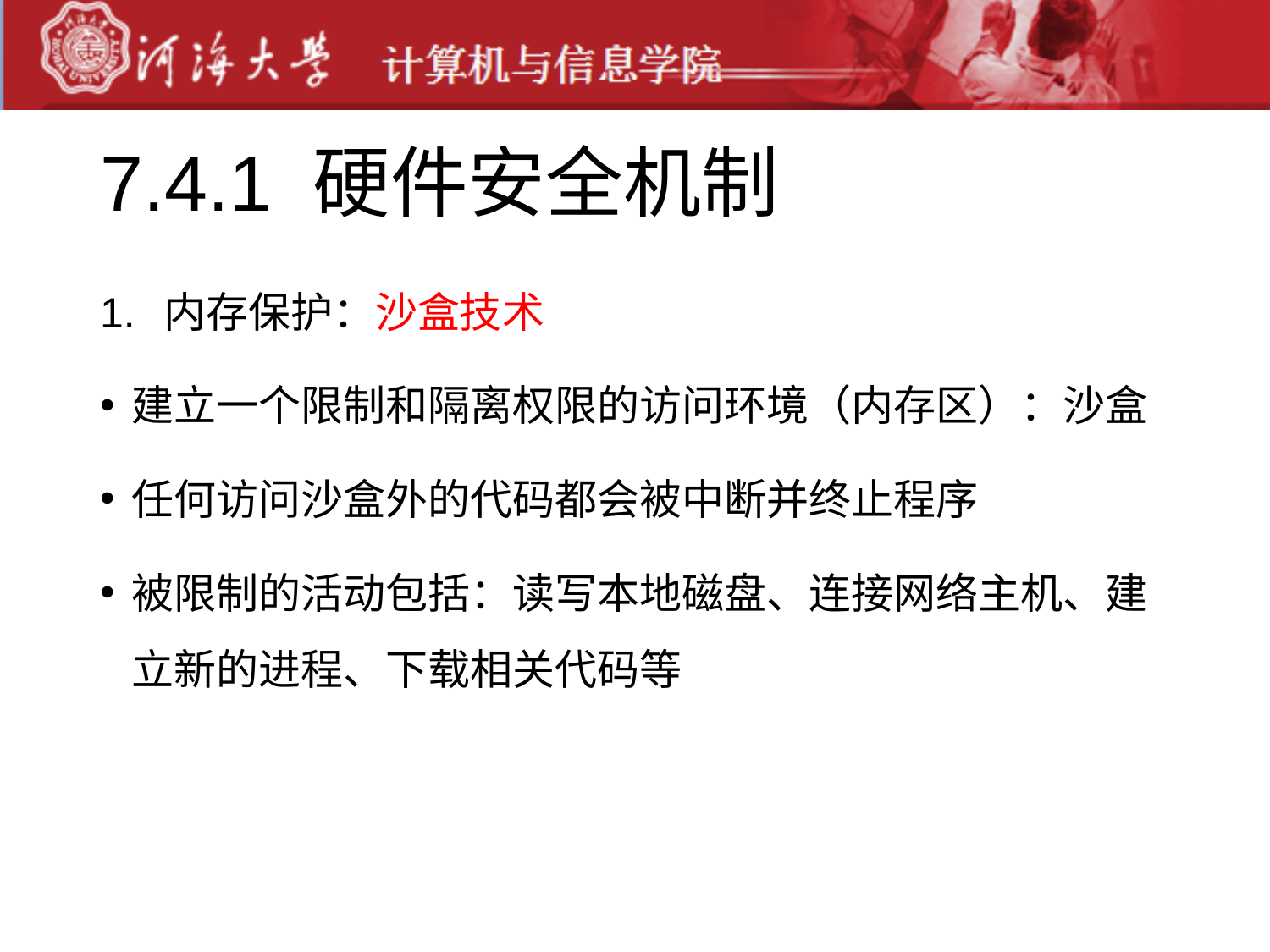

# 7.4.1 硬件安全机制
内存保护：沙盒技术
建立一个限制和隔离权限的访问环境（内存区）：沙盒
任何访问沙盒外的代码都会被中断并终止程序
被限制的活动包括：读写本地磁盘、连接网络主机、建立新的进程、下载相关代码等